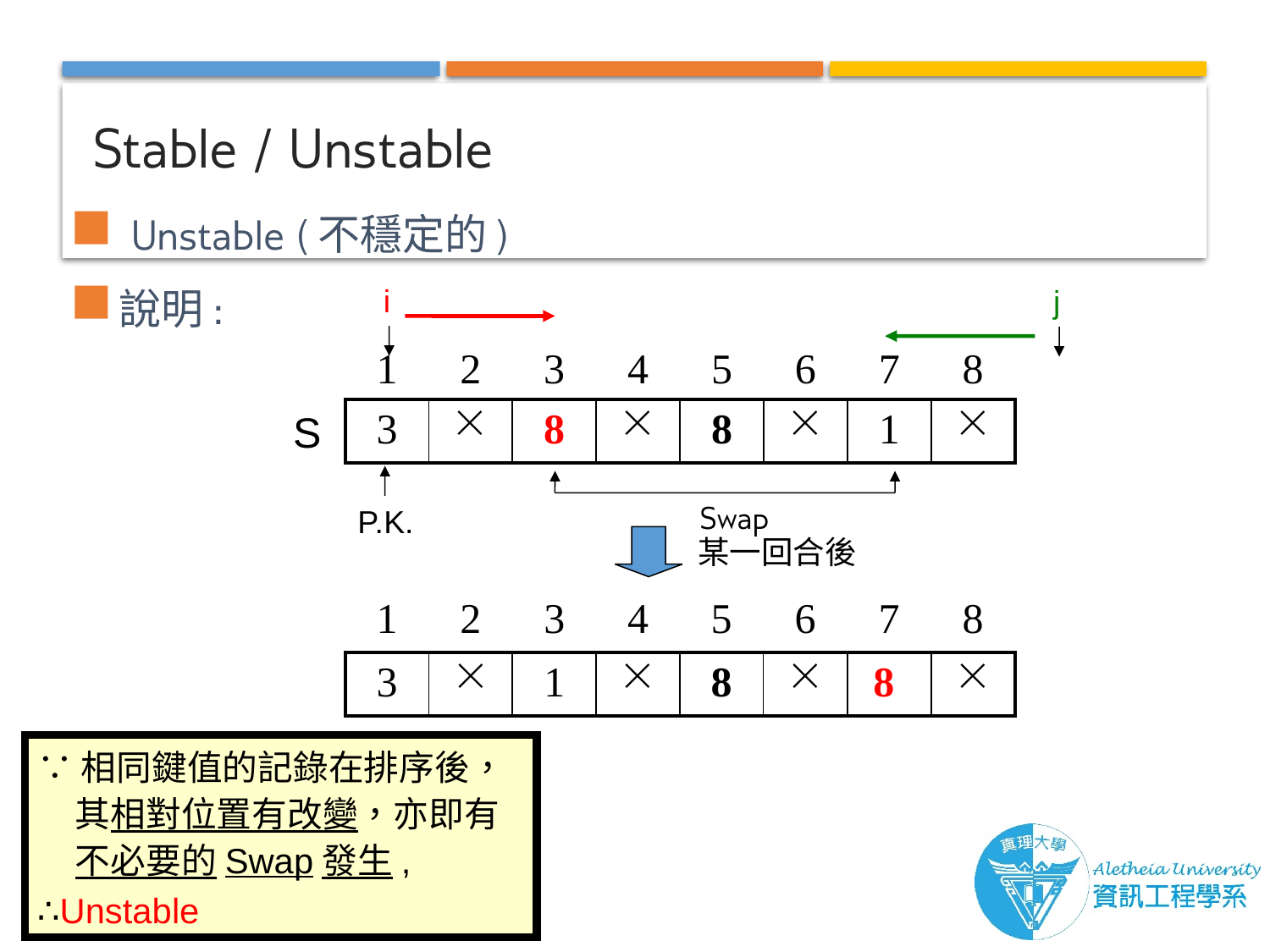

# Stable / Unstable
 Unstable (不穩定的)
說明:

i

j

| 1 | 2 | 3 | 4 | 5 | 6 | 7 | 8 |
| --- | --- | --- | --- | --- | --- | --- | --- |
| 3 | × | 8 | × | 8 | × | 1 | × |
S

P.K.

Swap

某一回合後

| 1 | 2 | 3 | 4 | 5 | 6 | 7 | 8 |
| --- | --- | --- | --- | --- | --- | --- | --- |
| 3 | × | 1 | × | 8 | × | 8 | × |
∵相同鍵值的記錄在排序後，其相對位置有改變，亦即有不必要的Swap發生,
∴Unstable